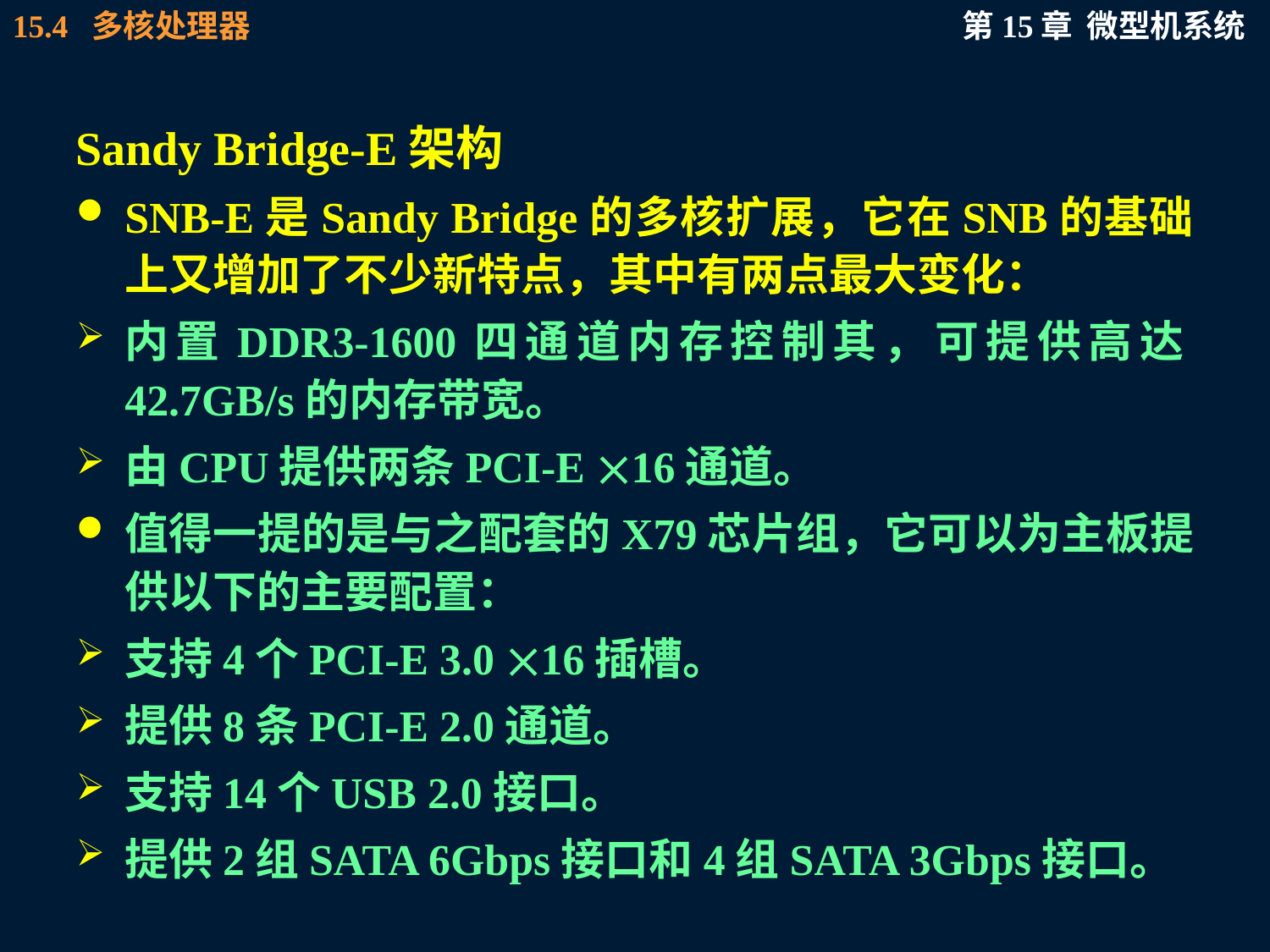

Sandy Bridge-E架构
SNB-E是Sandy Bridge的多核扩展，它在SNB的基础上又增加了不少新特点，其中有两点最大变化：
内置DDR3-1600四通道内存控制其，可提供高达42.7GB/s的内存带宽。
由CPU提供两条PCI-E ×16通道。
值得一提的是与之配套的X79芯片组，它可以为主板提供以下的主要配置：
支持4个PCI-E 3.0 ×16插槽。
提供8条PCI-E 2.0通道。
支持14个USB 2.0接口。
提供2组SATA 6Gbps接口和4组SATA 3Gbps接口。